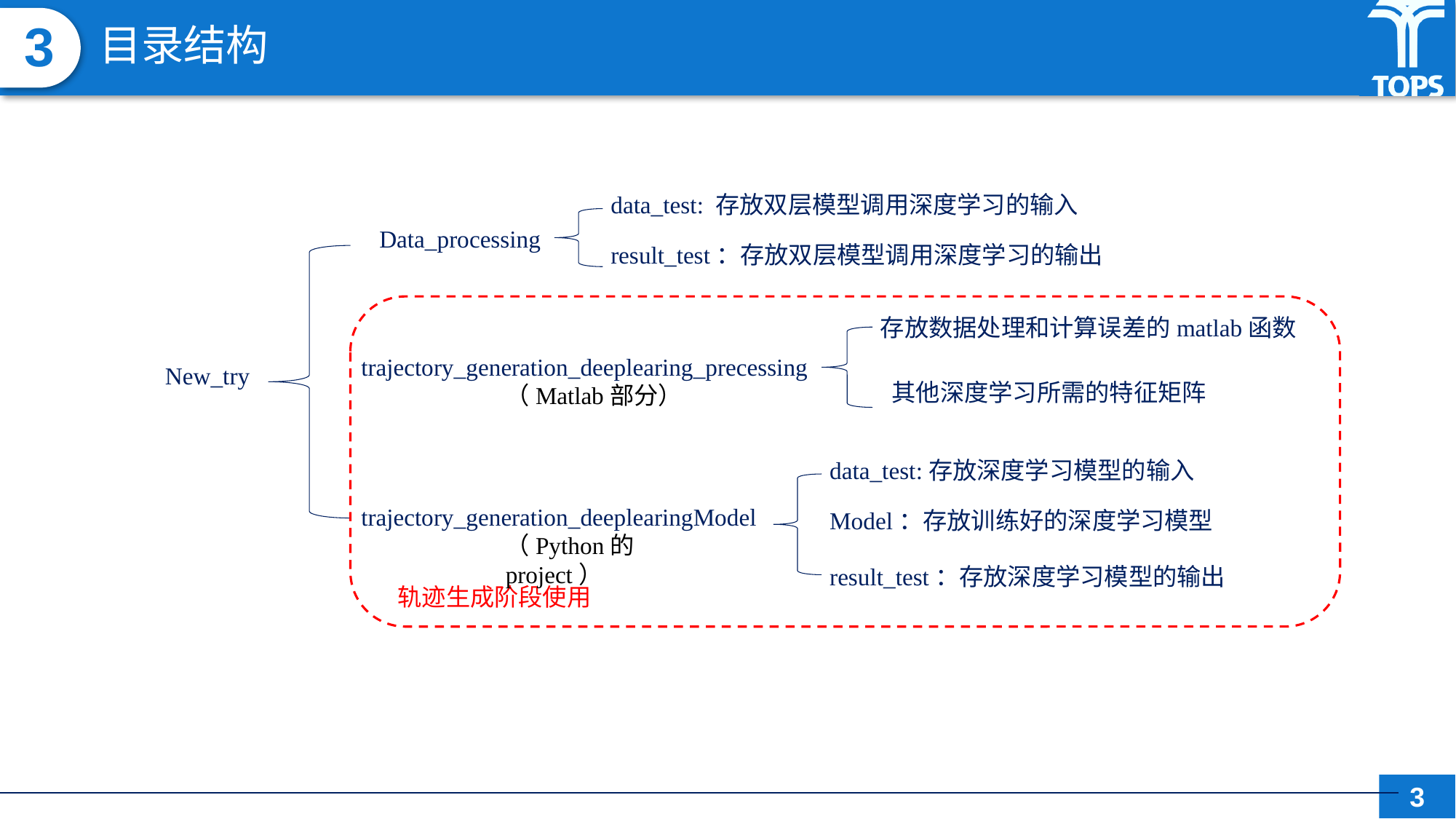

# 3
目录结构
data_test: 存放双层模型调用深度学习的输入

Data_processing
result_test：存放双层模型调用深度学习的输出

存放数据处理和计算误差的matlab函数

trajectory_generation_deeplearing_precessing
New_try
其他深度学习所需的特征矩阵
（Matlab部分）
data_test:存放深度学习模型的输入

trajectory_generation_deeplearingModel
Model：存放训练好的深度学习模型
（Python的project）
result_test：存放深度学习模型的输出
轨迹生成阶段使用
3